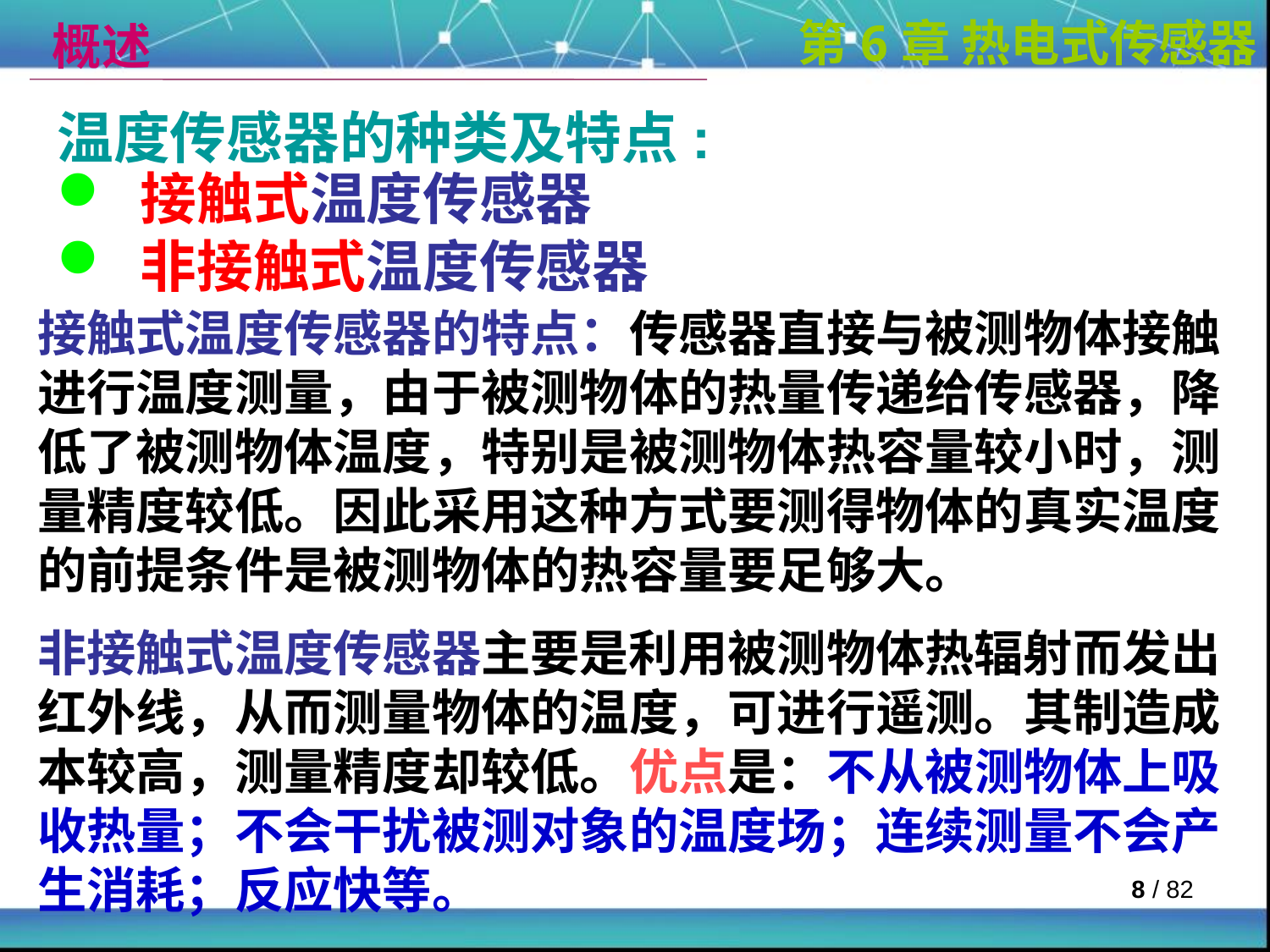

概述
第6章 热电式传感器

温度传感器的种类及特点:
 接触式温度传感器
 非接触式温度传感器
接触式温度传感器的特点：传感器直接与被测物体接触进行温度测量，由于被测物体的热量传递给传感器，降低了被测物体温度，特别是被测物体热容量较小时，测量精度较低。因此采用这种方式要测得物体的真实温度的前提条件是被测物体的热容量要足够大。
非接触式温度传感器主要是利用被测物体热辐射而发出红外线，从而测量物体的温度，可进行遥测。其制造成本较高，测量精度却较低。优点是：不从被测物体上吸收热量；不会干扰被测对象的温度场；连续测量不会产生消耗；反应快等。
8 / 82